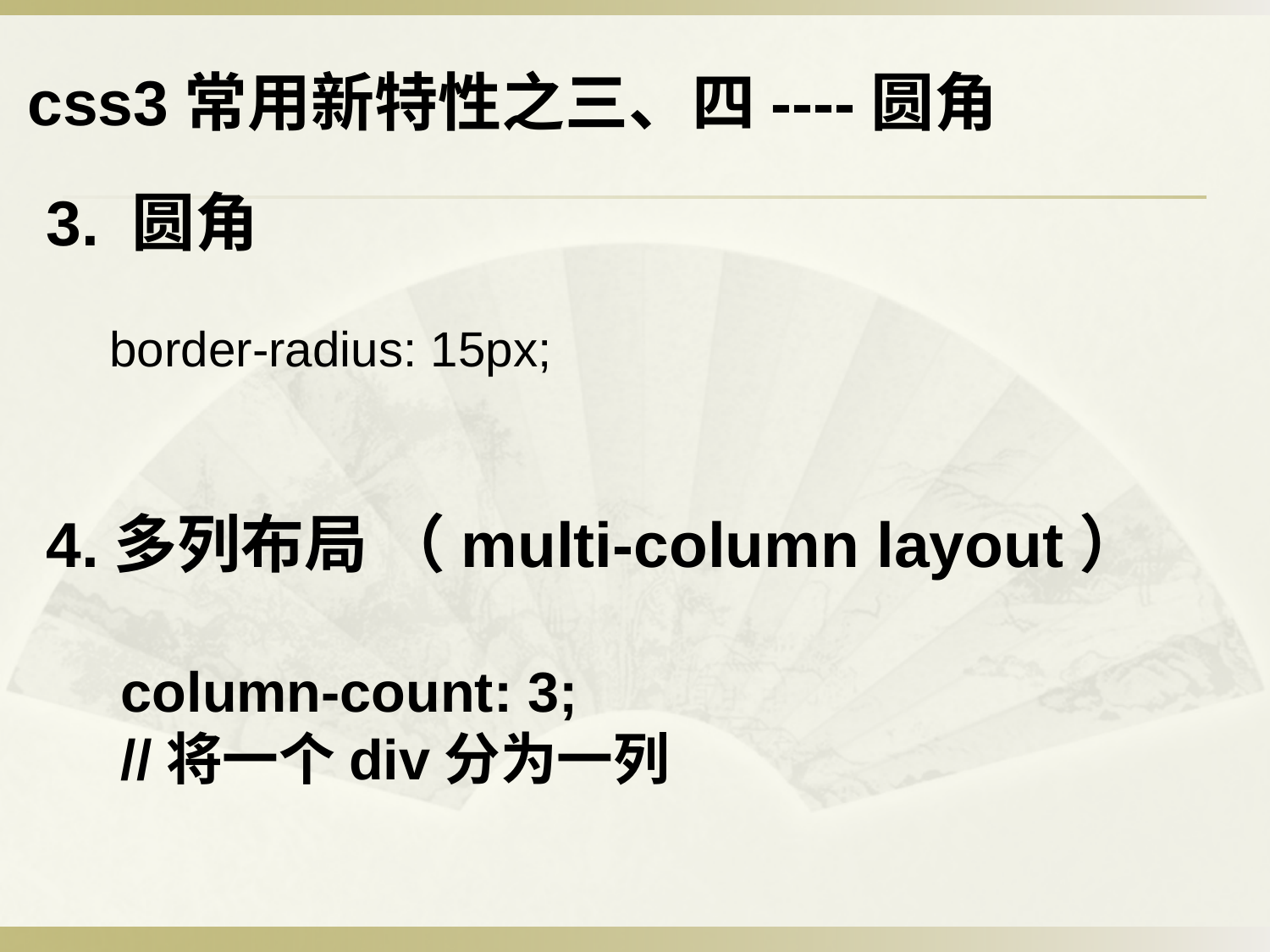

css3常用新特性之三、四----圆角
3. 圆角

border-radius: 15px;
4.多列布局 （multi-column layout）
column-count: 3;
//将一个div分为一列